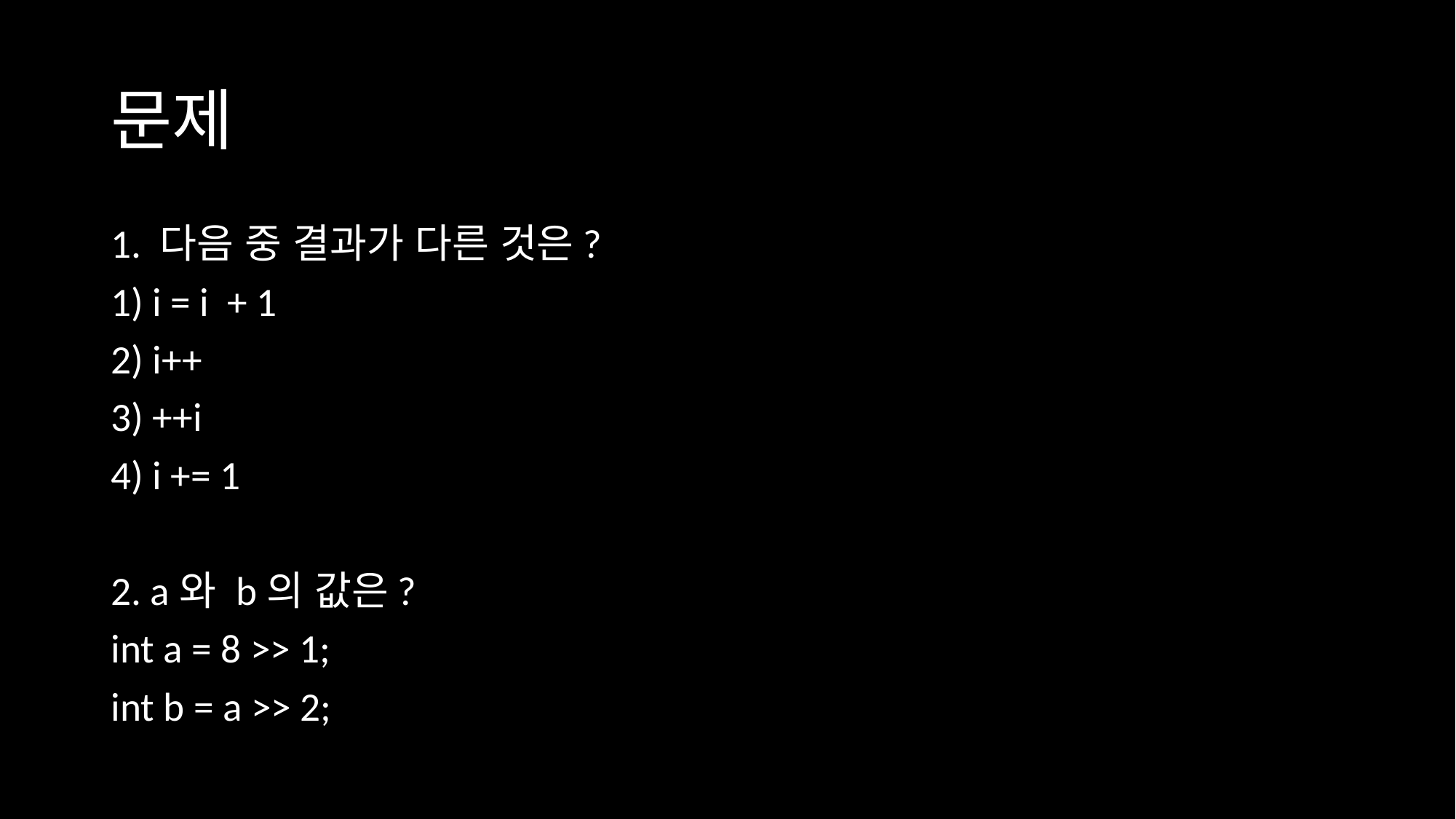

# 문제
1. 다음 중 결과가 다른 것은?
1) i = i  + 1
2) i++
3) ++i
4) i += 1

2. a와 b의 값은?
int a = 8 >> 1;
int b = a >> 2;